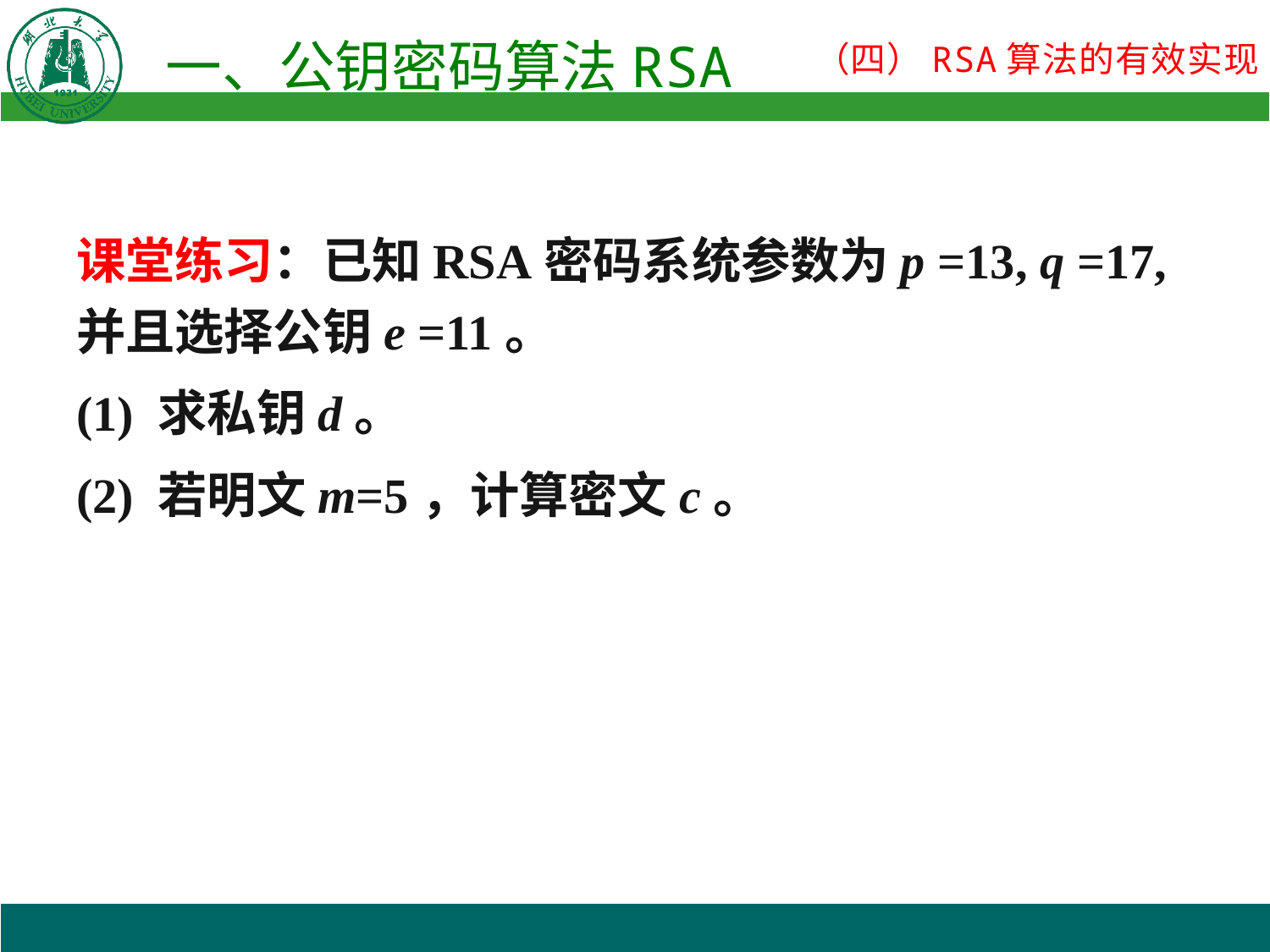

课堂练习：已知RSA密码系统参数为p =13, q =17,并且选择公钥e =11。
(1) 求私钥d。
(2) 若明文m=5，计算密文c。